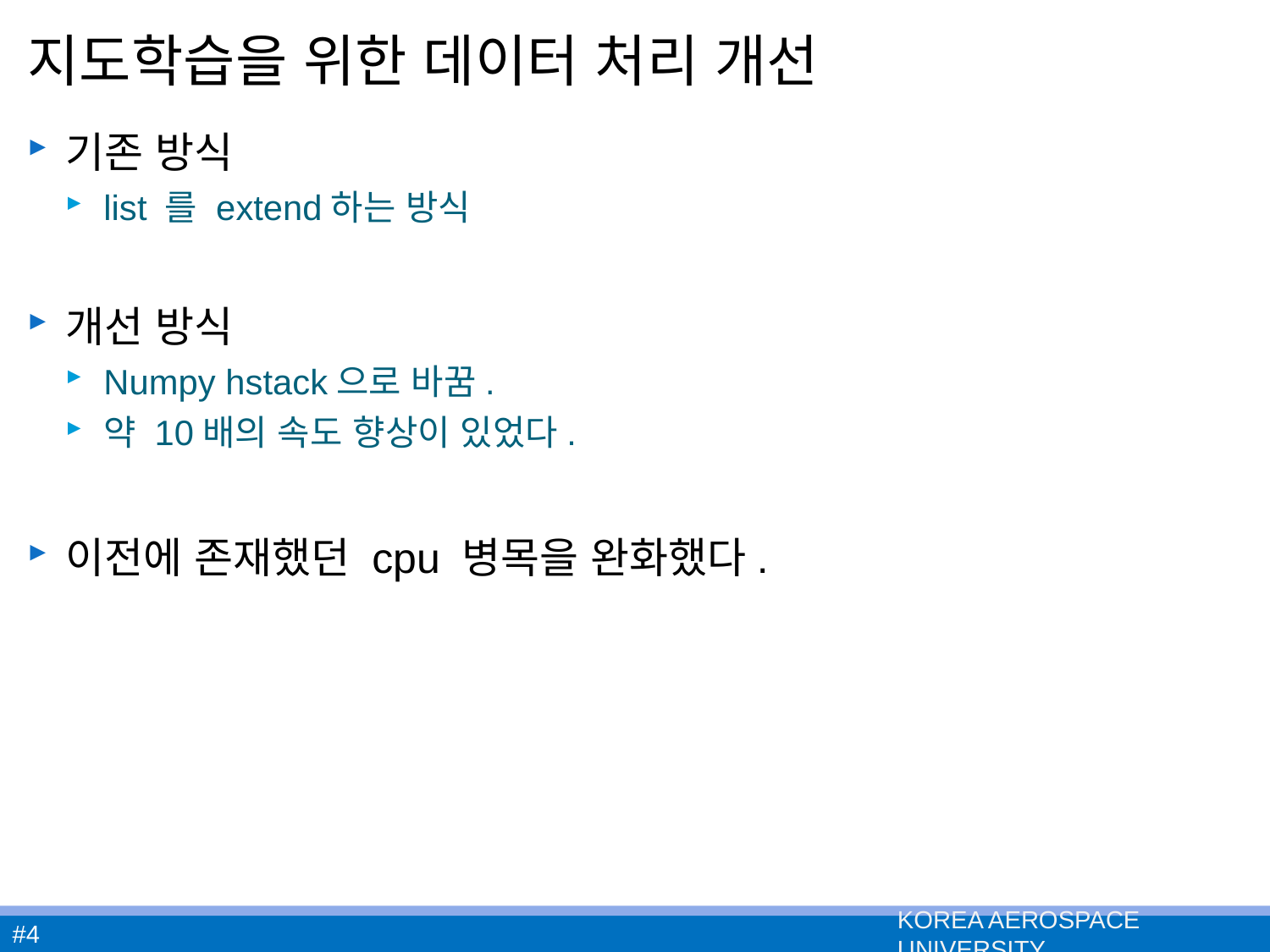

# 지도학습을 위한 데이터 처리 개선
기존 방식
list 를 extend하는 방식

개선 방식
Numpy hstack으로 바꿈.
약 10배의 속도 향상이 있었다.

이전에 존재했던 cpu 병목을 완화했다.
#4